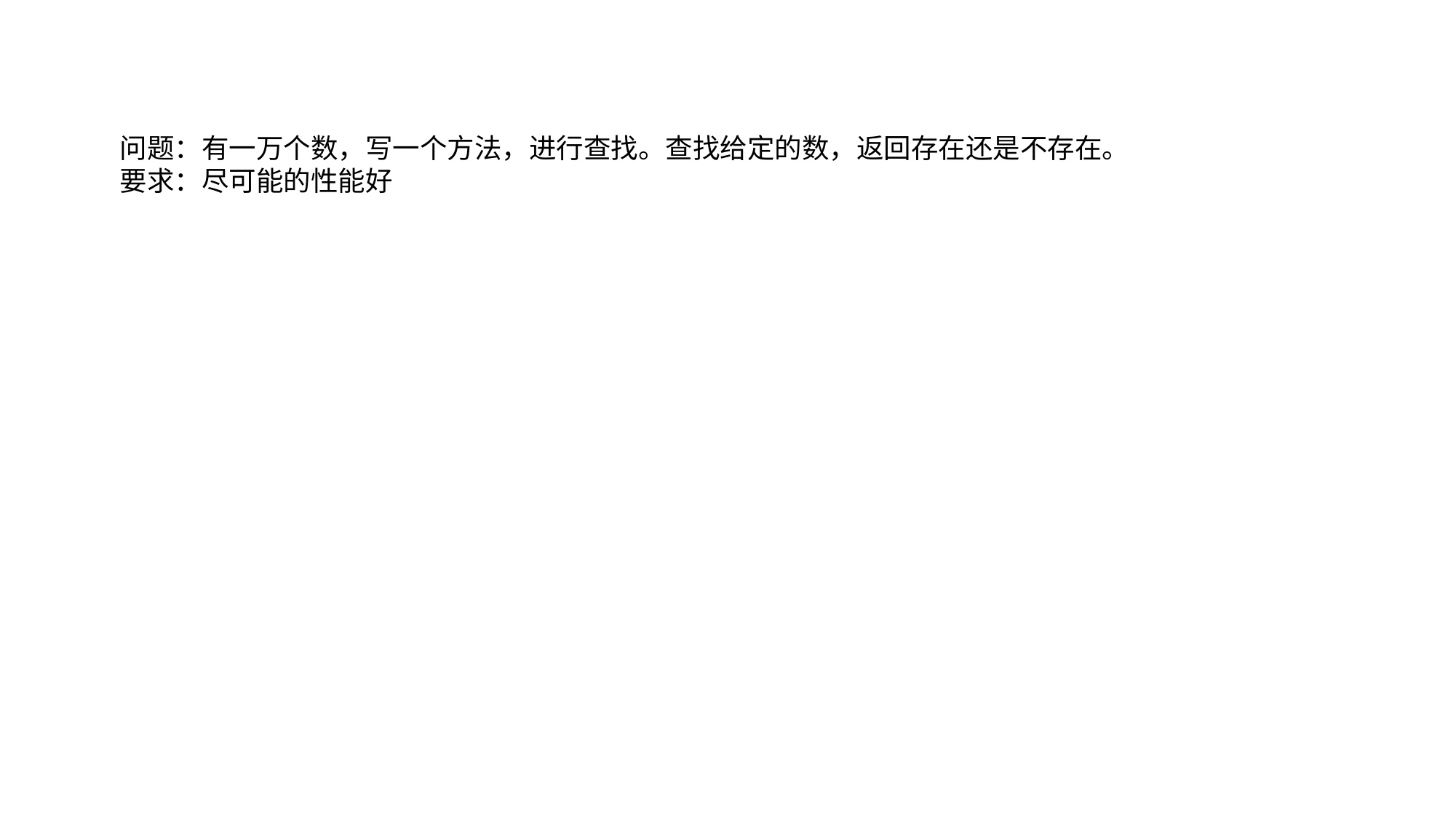

问题：有一万个数，写一个方法，进行查找。查找给定的数，返回存在还是不存在。
要求：尽可能的性能好